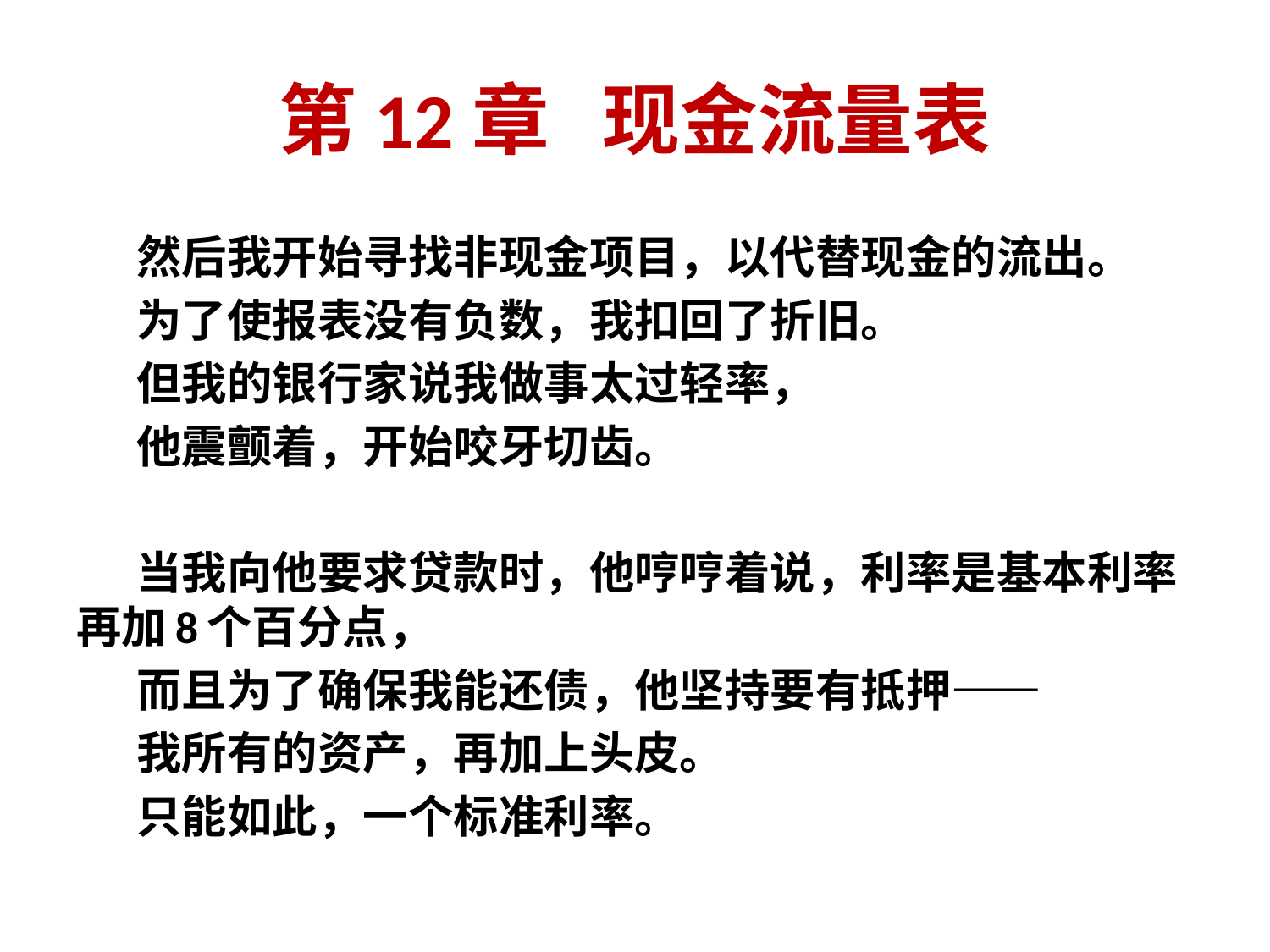

# 第12章   现金流量表
     然后我开始寻找非现金项目，以代替现金的流出。
     为了使报表没有负数，我扣回了折旧。
     但我的银行家说我做事太过轻率，
     他震颤着，开始咬牙切齿。

     当我向他要求贷款时，他哼哼着说，利率是基本利率再加8个百分点，
     而且为了确保我能还债，他坚持要有抵押——
     我所有的资产，再加上头皮。
     只能如此，一个标准利率。